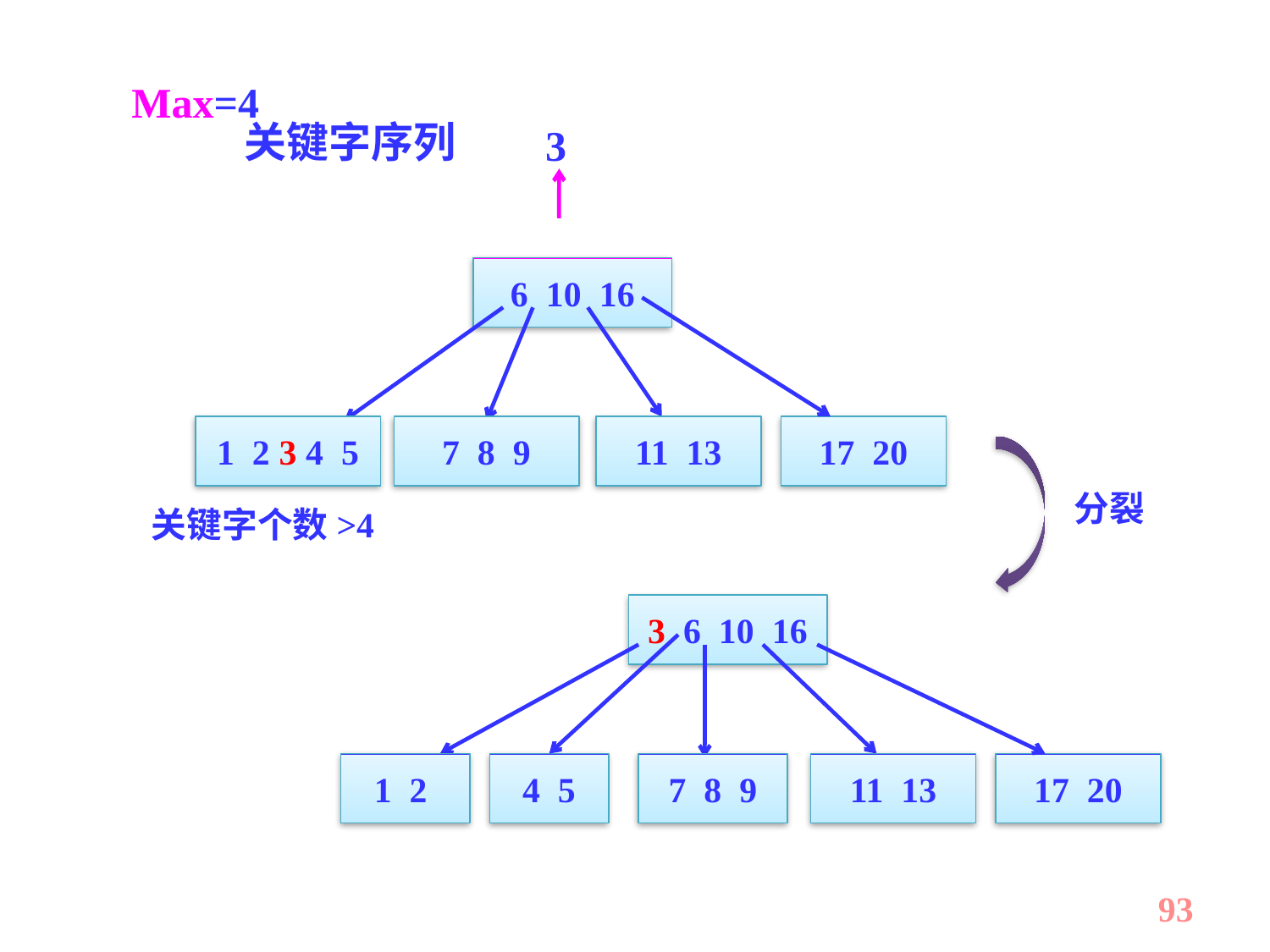

Max=4
关键字序列
3
6  10  16
1  2 3 4  5
7  8  9
11  13
17  20
关键字个数>4

分裂
3  6  10  16
1  2
4  5
7  8  9
11  13
17  20
93